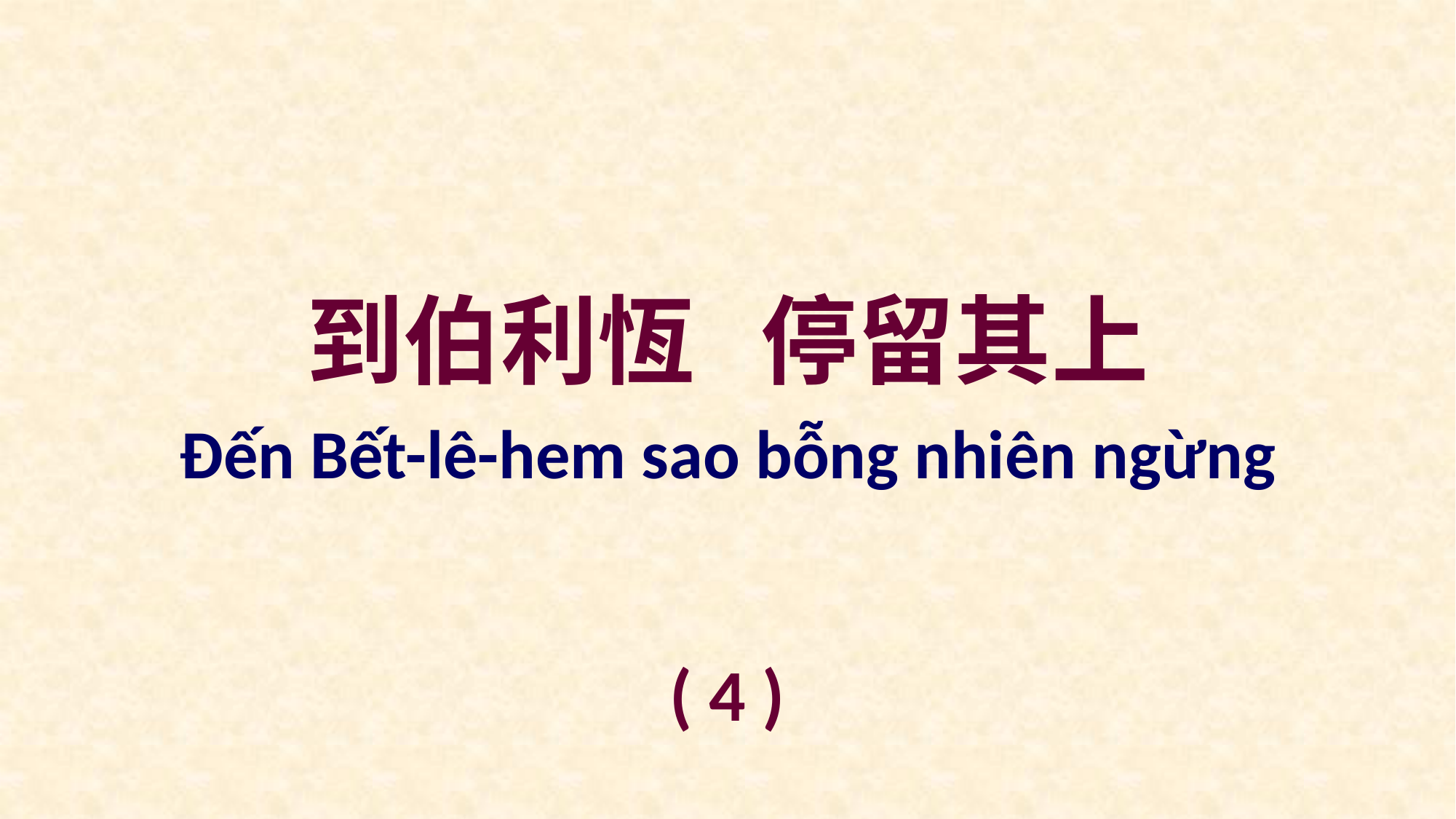

到伯利恆   停留其上
Đến Bết-lê-hem sao bỗng nhiên ngừng
( 4 )